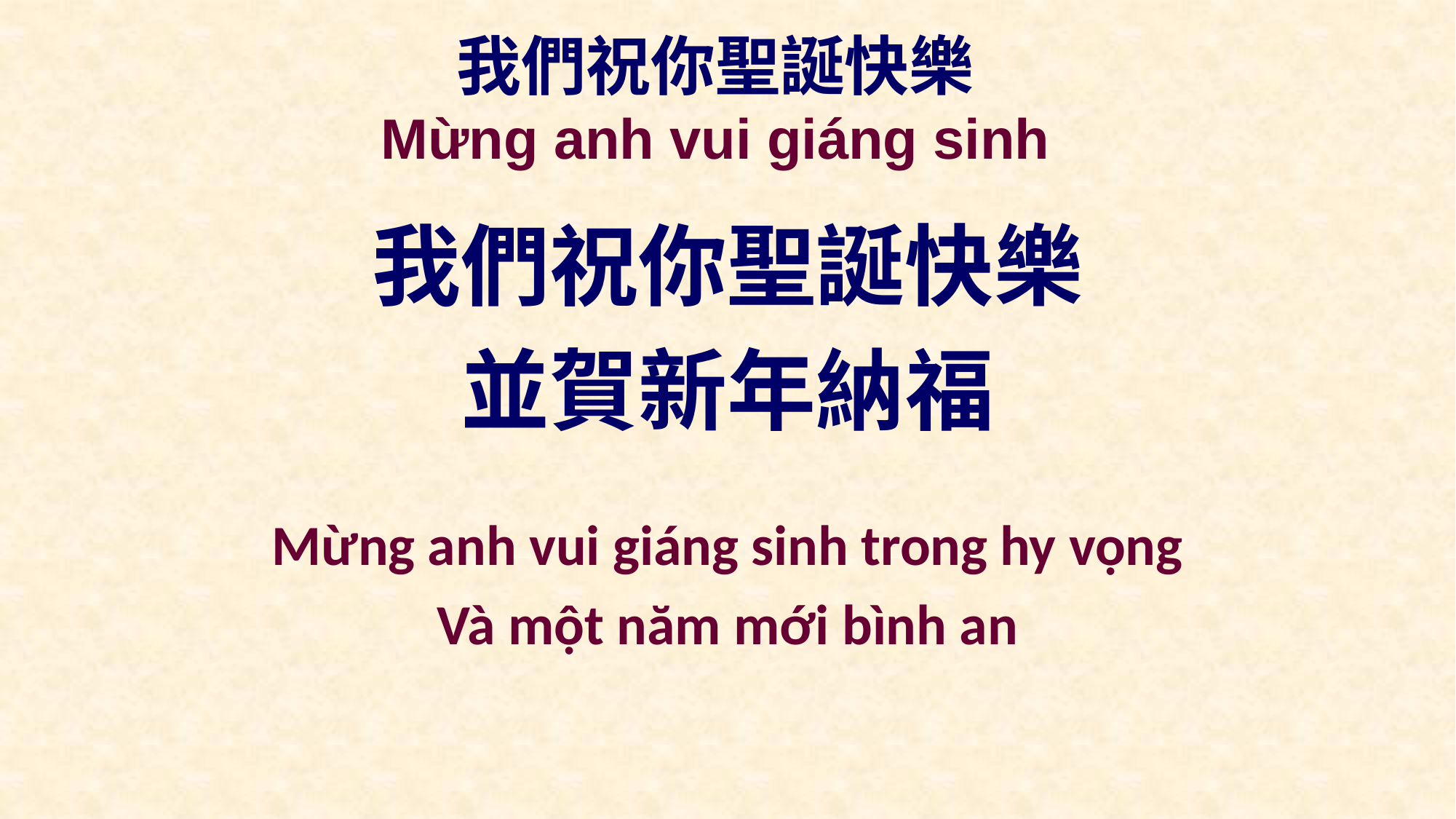

# 我們祝你聖誕快樂 Mừng anh vui giáng sinh
我們祝你聖誕快樂
並賀新年納福
Mừng anh vui giáng sinh trong hy vọng
Và một năm mới bình an